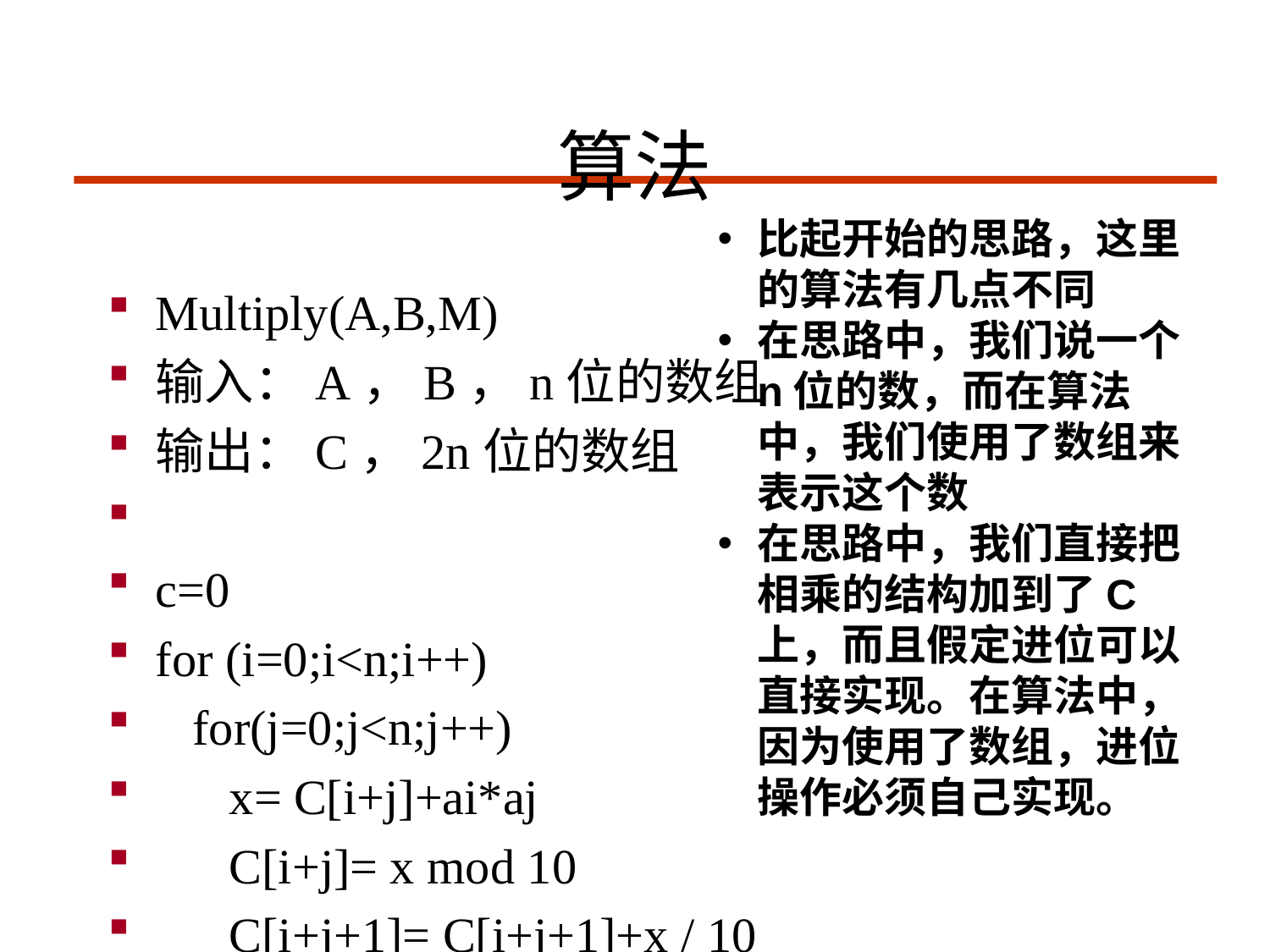

# 算法
比起开始的思路，这里的算法有几点不同
在思路中，我们说一个n位的数，而在算法中，我们使用了数组来表示这个数
在思路中，我们直接把相乘的结构加到了C上，而且假定进位可以直接实现。在算法中，因为使用了数组，进位操作必须自己实现。

Multiply(A,B,M)
输入：A，B，n位的数组
输出：C，2n位的数组

c=0
for (i=0;i<n;i++)
   for(j=0;j<n;j++)
      x= C[i+j]+ai*aj
      C[i+j]= x mod 10
      C[i+j+1]= C[i+j+1]+x / 10